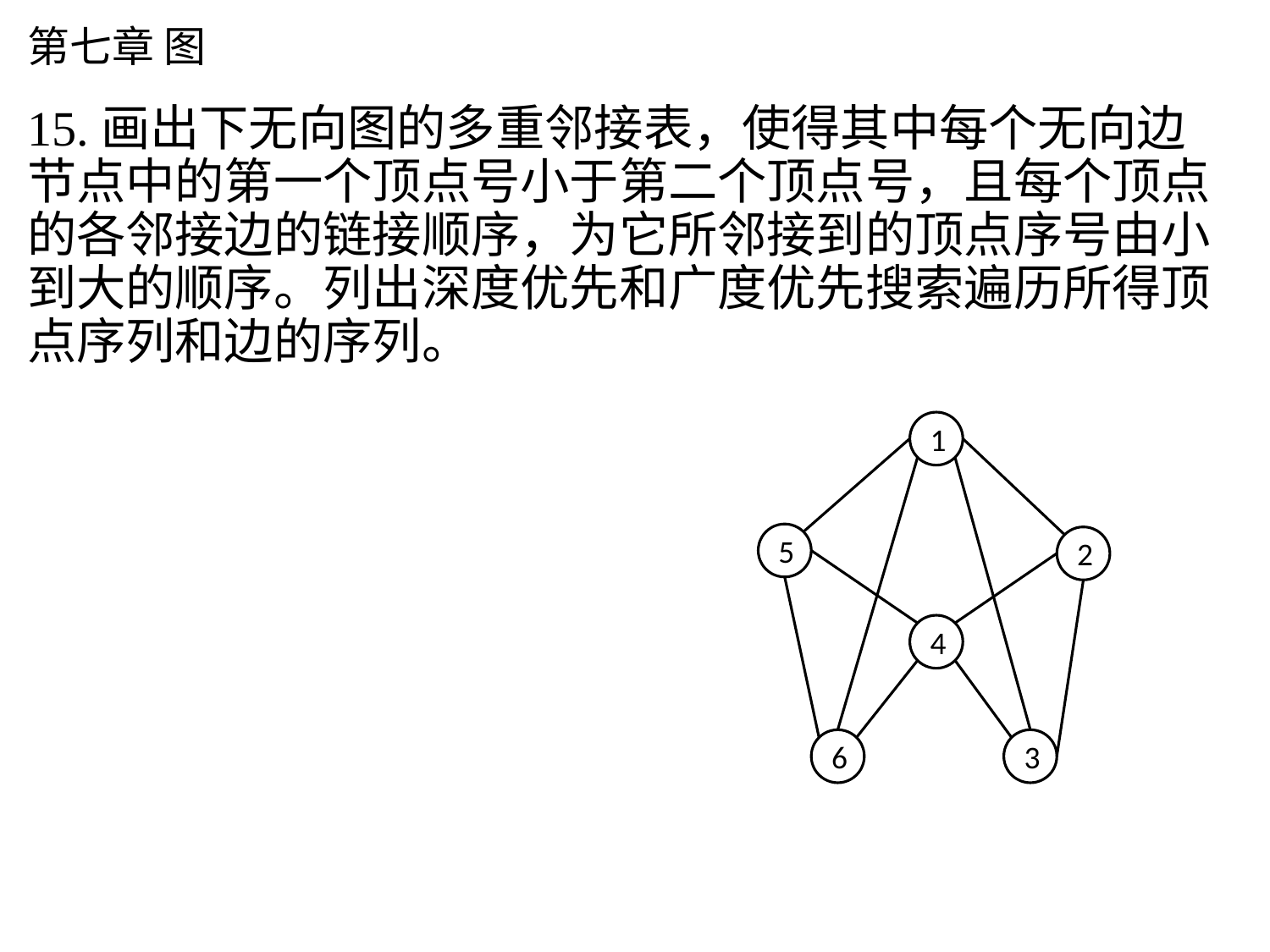

# 第七章 图
15.画出下无向图的多重邻接表，使得其中每个无向边节点中的第一个顶点号小于第二个顶点号，且每个顶点的各邻接边的链接顺序，为它所邻接到的顶点序号由小到大的顺序。列出深度优先和广度优先搜索遍历所得顶点序列和边的序列。
1
5
2
4
6
3